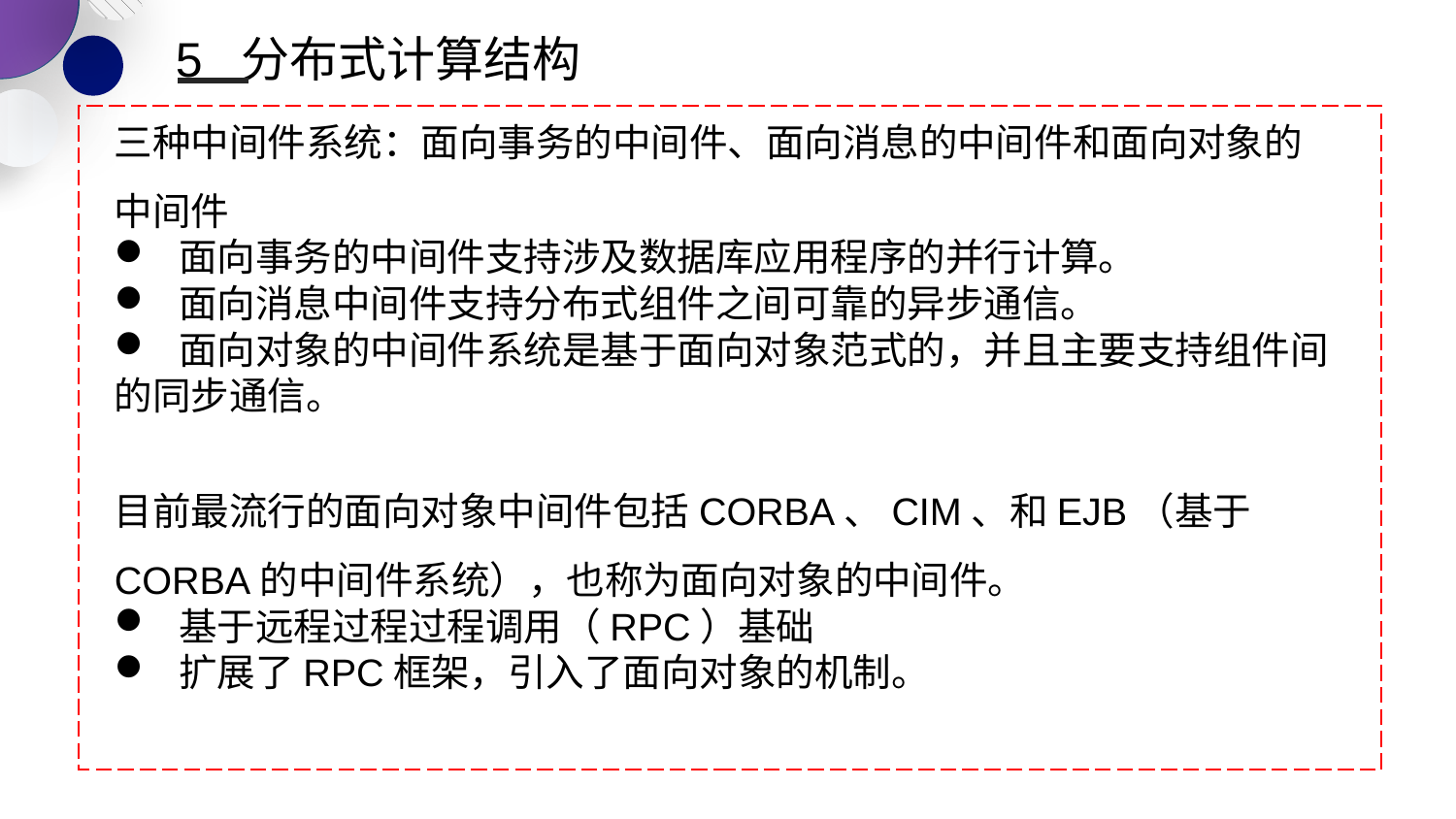

5  分布式计算结构

三种中间件系统：面向事务的中间件、面向消息的中间件和面向对象的中间件
  面向事务的中间件支持涉及数据库应用程序的并行计算。
  面向消息中间件支持分布式组件之间可靠的异步通信。
  面向对象的中间件系统是基于面向对象范式的，并且主要支持组件间的同步通信。

目前最流行的面向对象中间件包括CORBA、CIM、和EJB（基于CORBA的中间件系统），也称为面向对象的中间件。
  基于远程过程过程调用（RPC）基础
  扩展了RPC框架，引入了面向对象的机制。